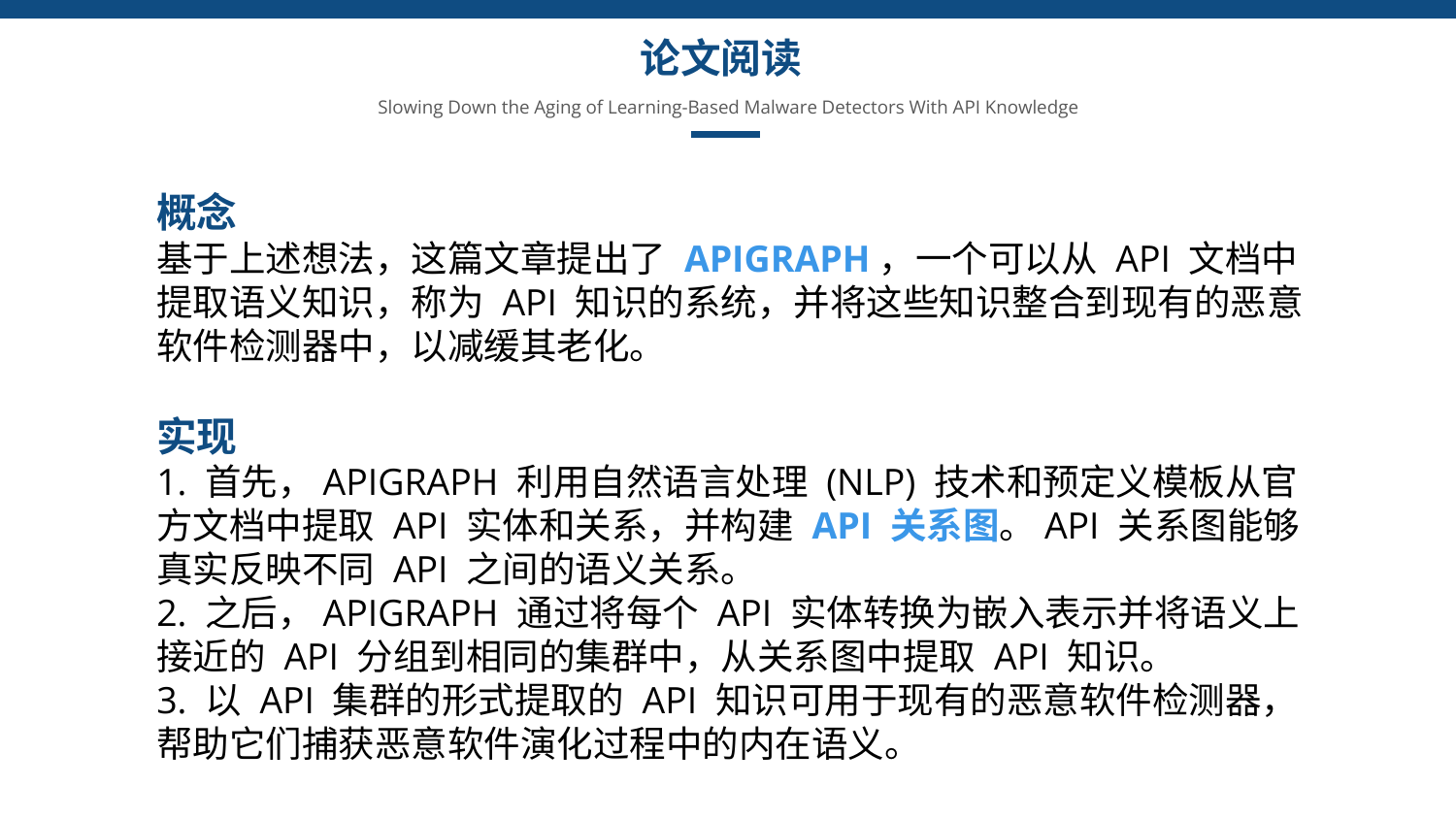

论文阅读
Slowing Down the Aging of Learning-Based Malware Detectors With API Knowledge
概念
基于上述想法，这篇文章提出了 APIGRAPH，一个可以从 API 文档中提取语义知识，称为 API 知识的系统，并将这些知识整合到现有的恶意软件检测器中，以减缓其老化。

实现
1. 首先，APIGRAPH 利用自然语言处理 (NLP) 技术和预定义模板从官方文档中提取 API 实体和关系，并构建 API 关系图。API 关系图能够真实反映不同 API 之间的语义关系。
2. 之后，APIGRAPH 通过将每个 API 实体转换为嵌入表示并将语义上接近的 API 分组到相同的集群中，从关系图中提取 API 知识。
3. 以 API 集群的形式提取的 API 知识可用于现有的恶意软件检测器，帮助它们捕获恶意软件演化过程中的内在语义。